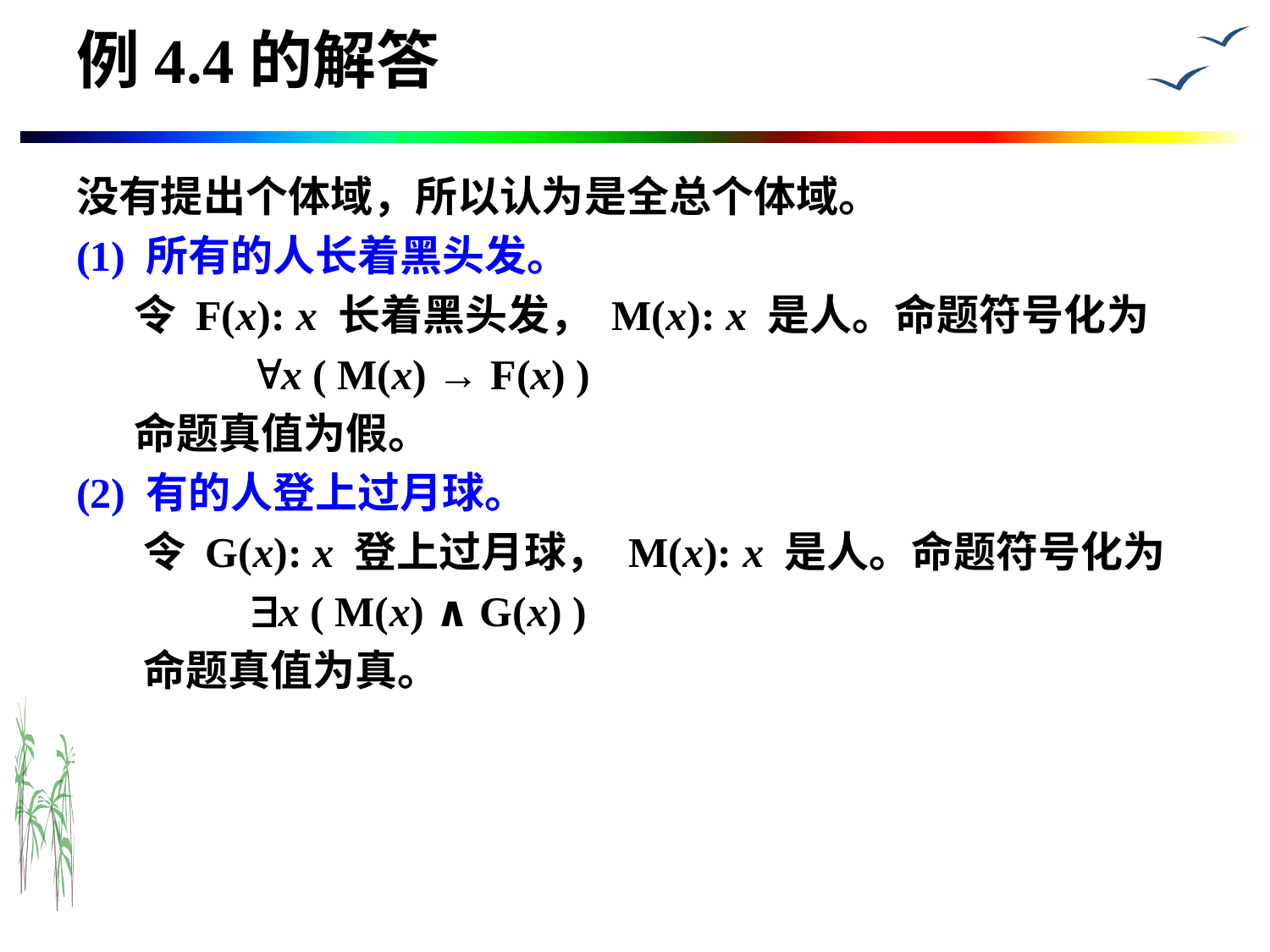

# 例4.4的解答
没有提出个体域，所以认为是全总个体域。
(1) 所有的人长着黑头发。
     令 F(x): x 长着黑头发， M(x): x 是人。命题符号化为
           	∀x ( M(x) → F(x) )
     命题真值为假。
(2) 有的人登上过月球。
      令 G(x): x 登上过月球， M(x): x 是人。命题符号化为
       	∃x ( M(x) ∧ G(x) )
      命题真值为真。